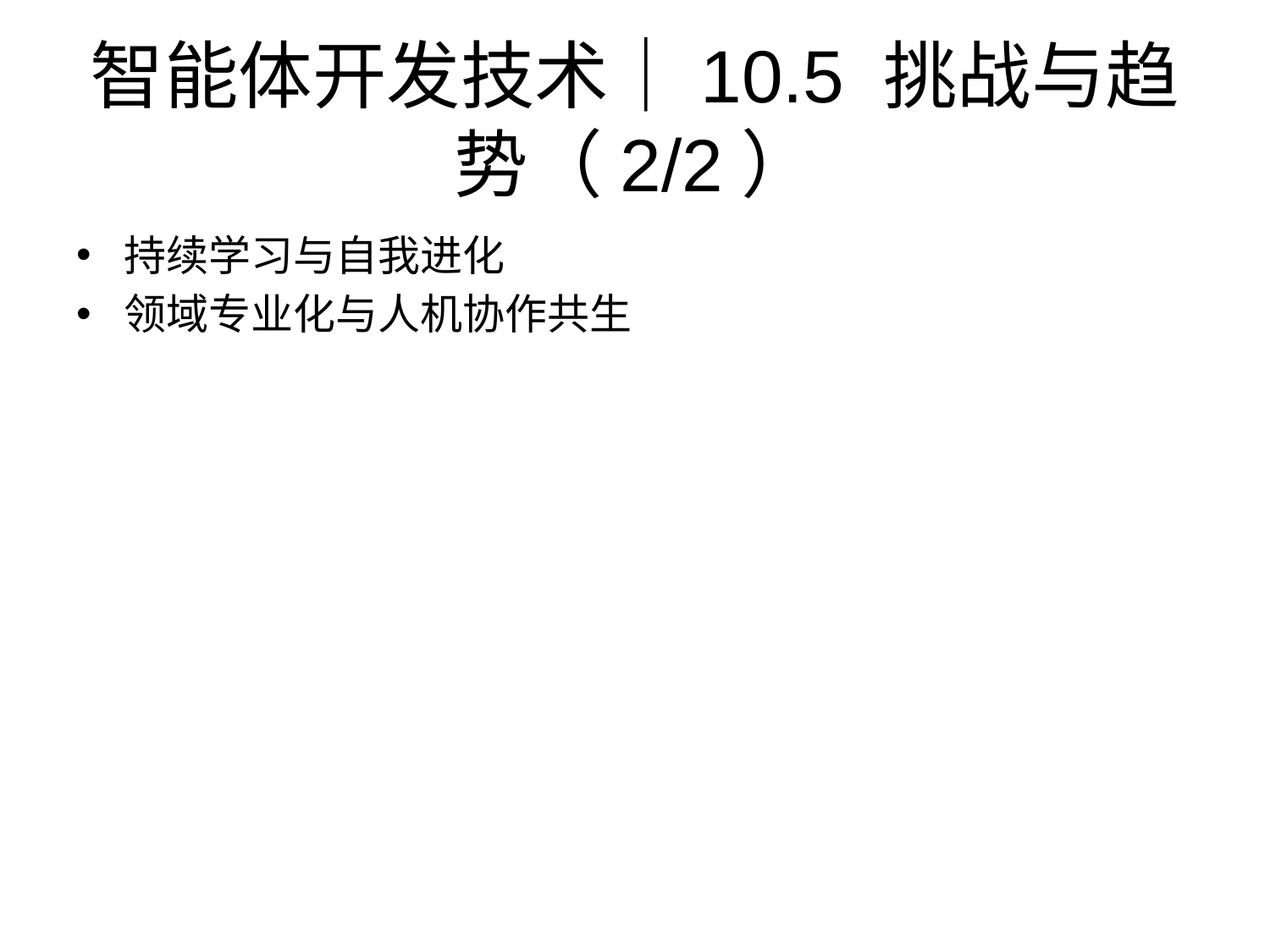

# 智能体开发技术｜10.5 挑战与趋势（2/2）
持续学习与自我进化
领域专业化与人机协作共生